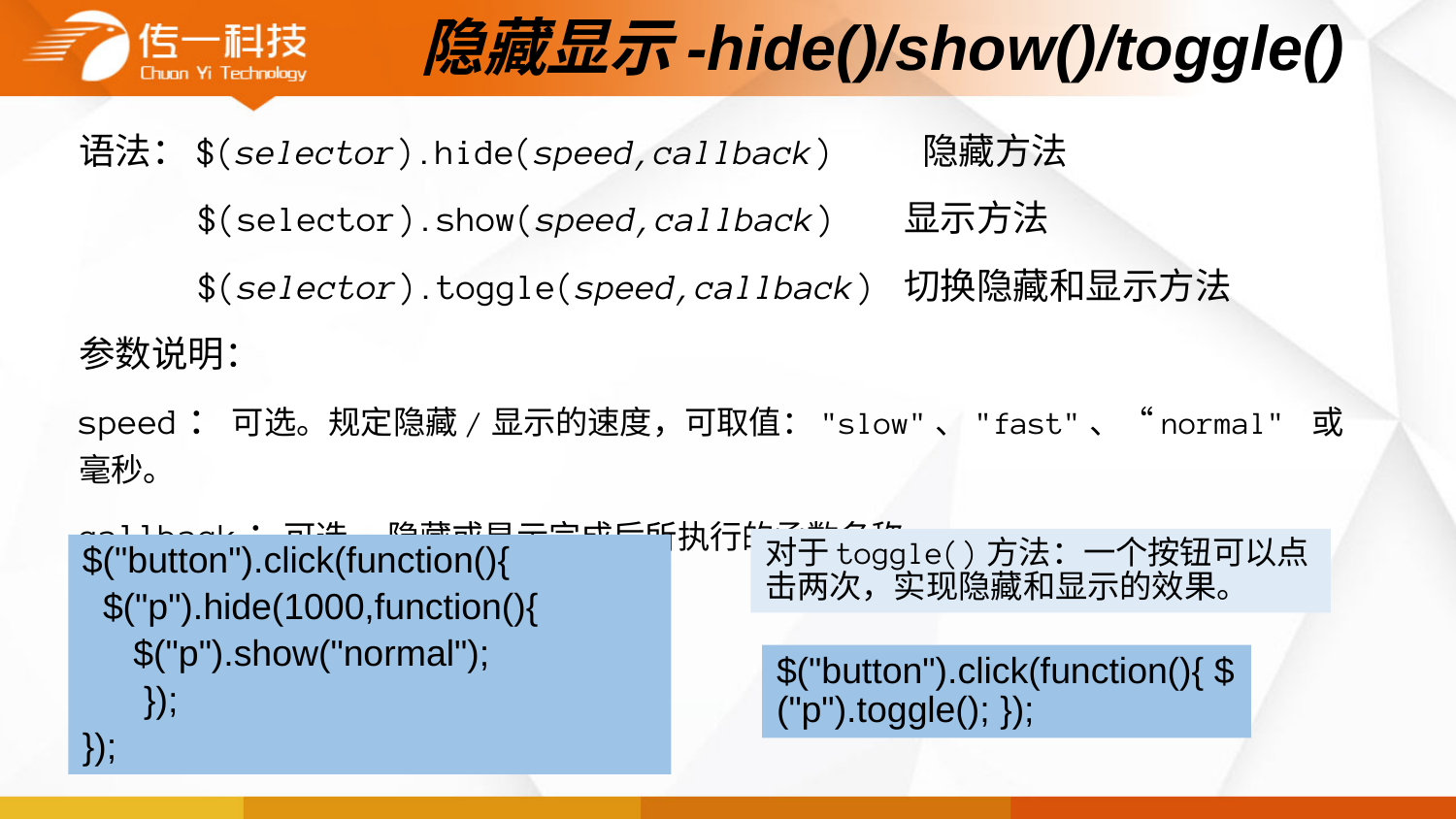

# 隐藏显示-hide()/show()/toggle()
语法：$(selector).hide(speed,callback)    隐藏方法
      $(selector).show(speed,callback)   显示方法
      $(selector).toggle(speed,callback) 切换隐藏和显示方法
参数说明：
speed： 可选。规定隐藏/显示的速度，可取值："slow"、"fast"、“normal" 或毫秒。
callback：可选。 隐藏或显示完成后所执行的函数名称。

对于toggle()方法：一个按钮可以点击两次，实现隐藏和显示的效果。
$("button").click(function(){
  $("p").hide(1000,function(){
     $("p").show("normal");
      });
});
$("button").click(function(){ $("p").toggle(); });